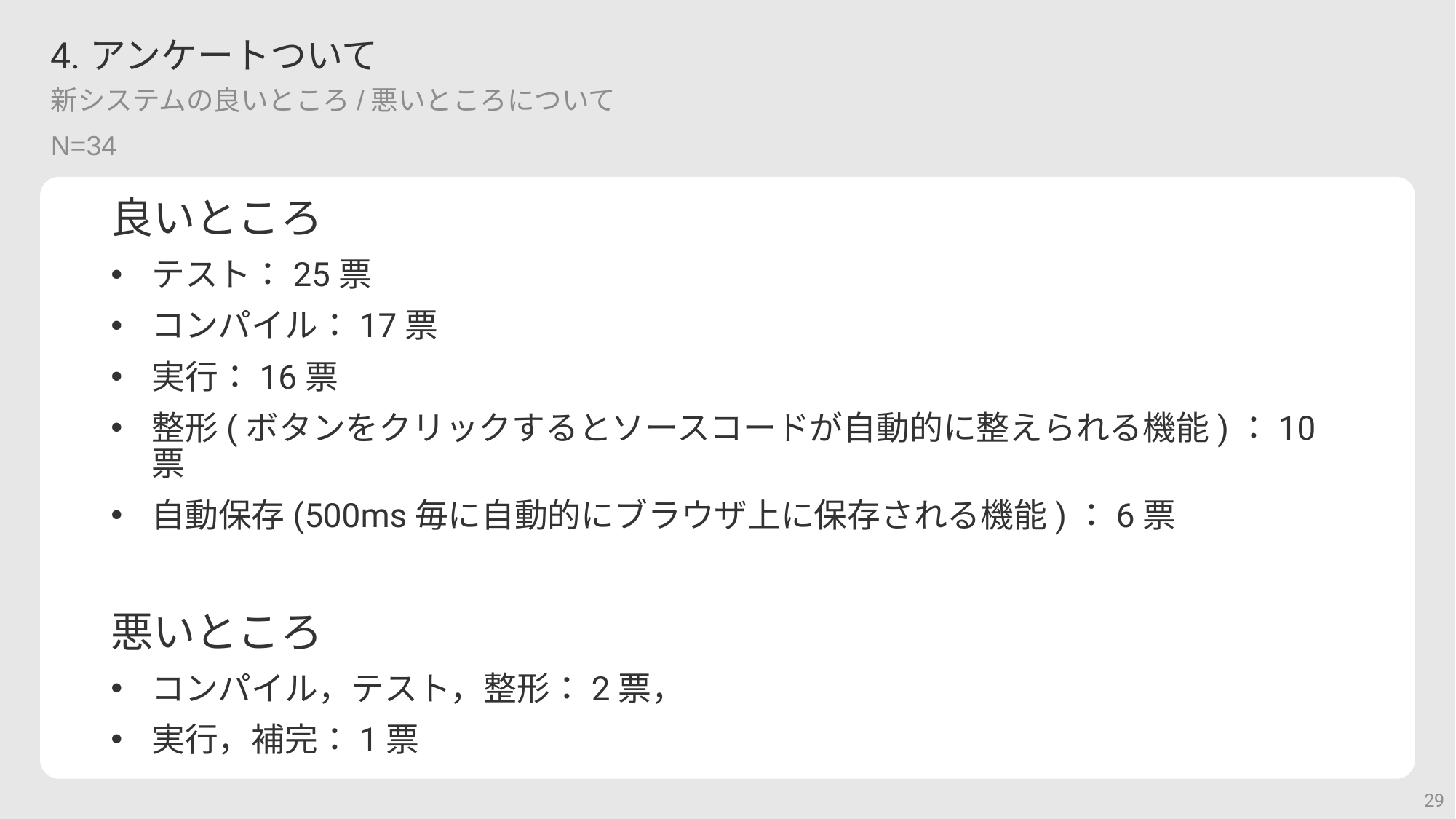

# 4.アンケートついて
新システムの良いところ/悪いところについて
N=34
良いところ
テスト：25票
コンパイル：17票
実行：16票
整形(ボタンをクリックするとソースコードが自動的に整えられる機能)：10票
自動保存(500ms毎に自動的にブラウザ上に保存される機能)：6票

悪いところ
コンパイル，テスト，整形：2票，
実行，補完：1票
29